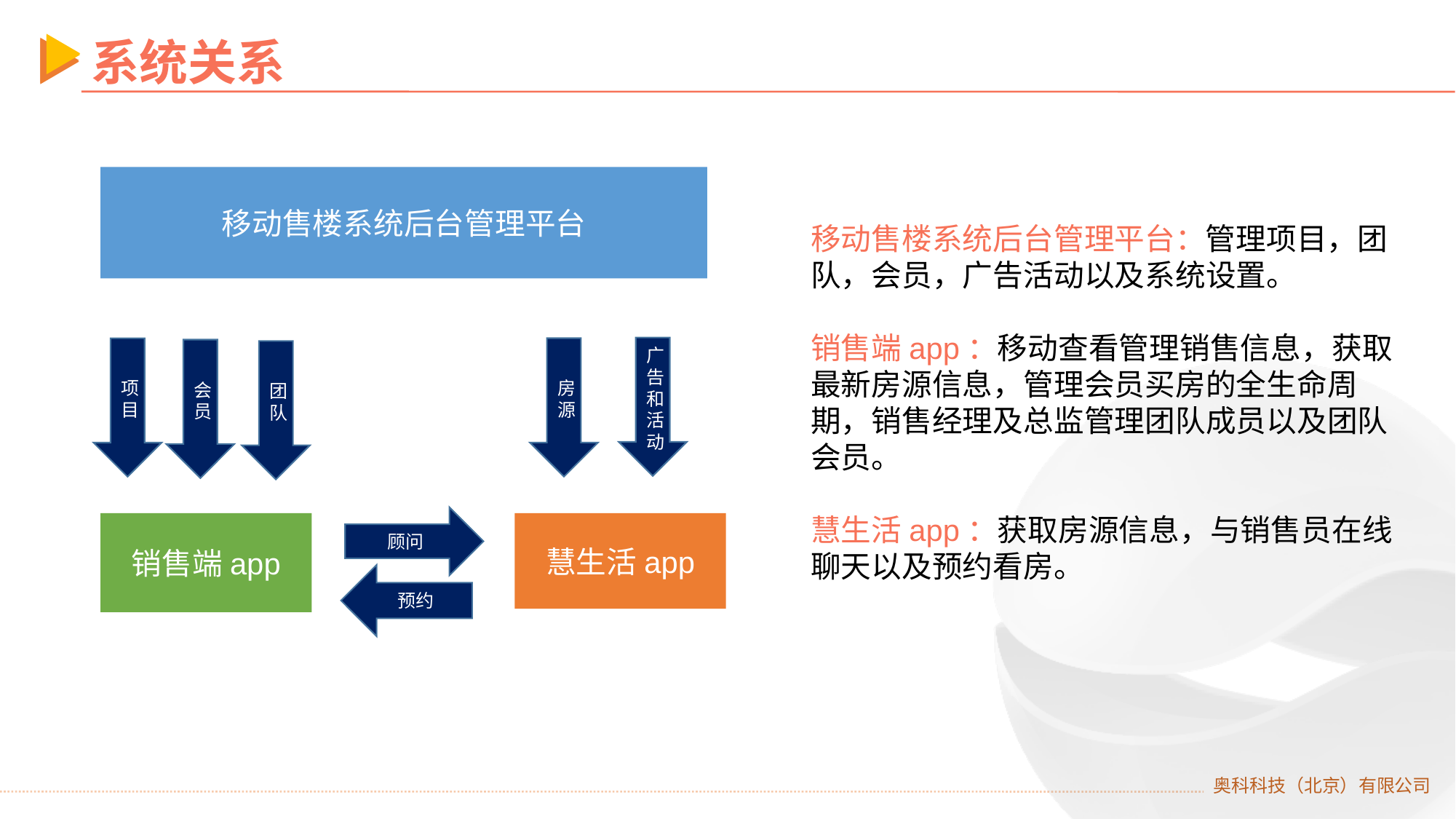

系统关系
移动售楼系统后台管理平台

移动售楼系统后台管理平台：管理项目，团队，会员，广告活动以及系统设置。

销售端app：移动查看管理销售信息，获取最新房源信息，管理会员买房的全生命周期，销售经理及总监管理团队成员以及团队会员。

慧生活app：获取房源信息，与销售员在线聊天以及预约看房。

广告和活动
房源
项目
会员
团队
顾问
销售端app

慧生活app

预约